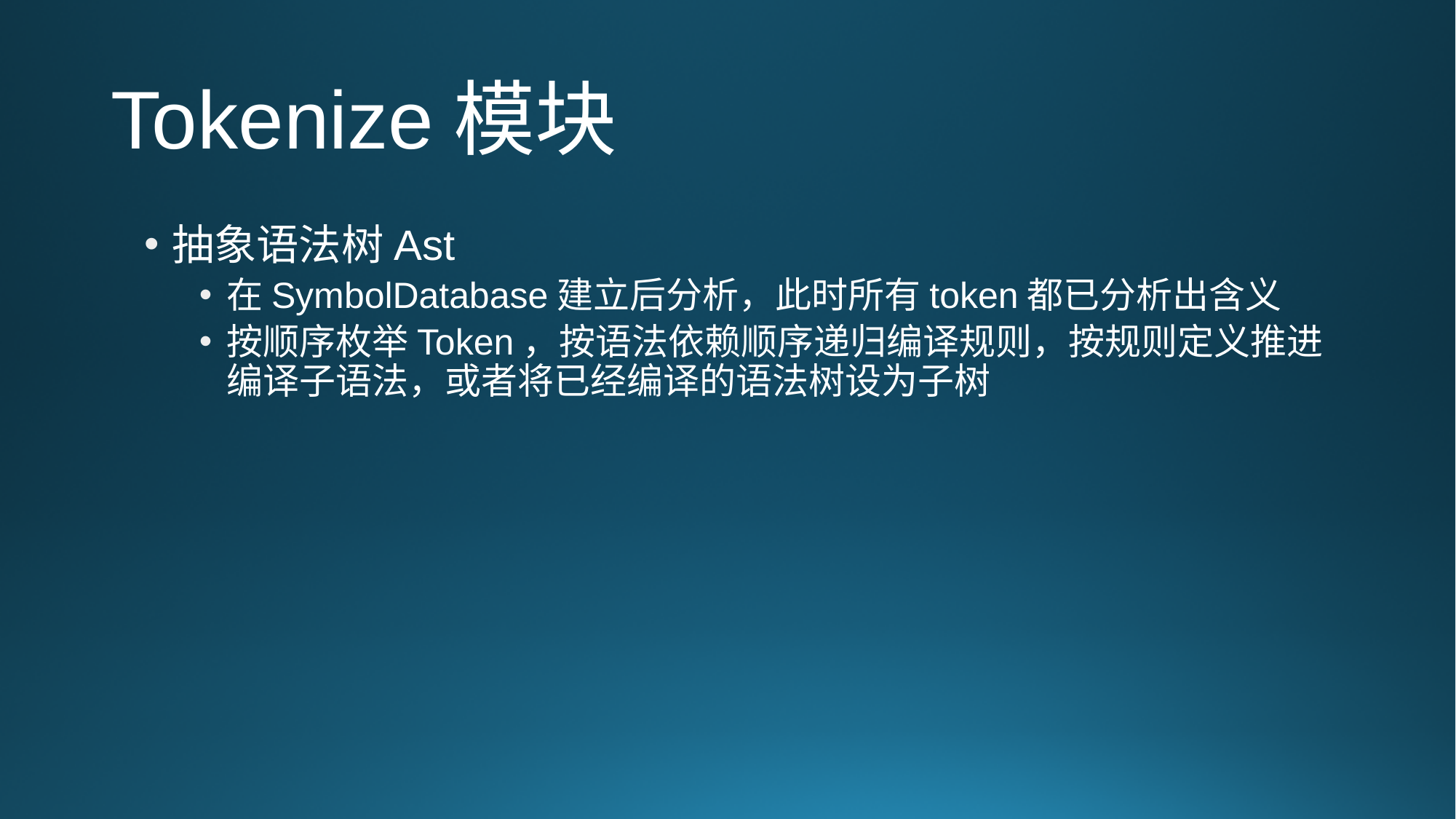

# Tokenize模块
抽象语法树Ast
在SymbolDatabase建立后分析，此时所有token都已分析出含义
按顺序枚举Token，按语法依赖顺序递归编译规则，按规则定义推进编译子语法，或者将已经编译的语法树设为子树